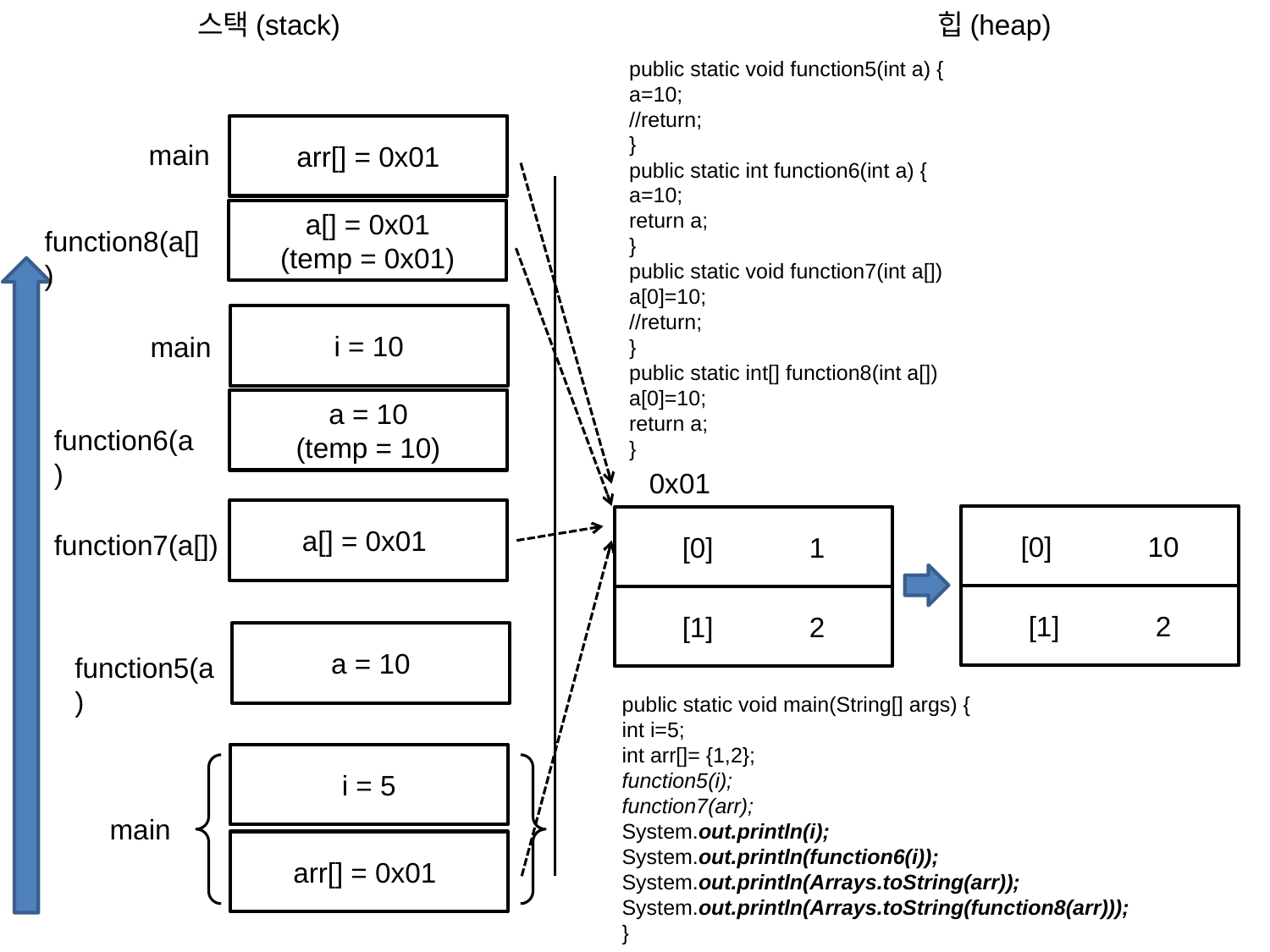

스택(stack)
힙(heap)
public static void function5(int a) {
a=10;
//return;
}
public static int function6(int a) {
a=10;
return a;
}
public static void function7(int a[])
a[0]=10;
//return;
}
public static int[] function8(int a[])
a[0]=10;
return a;
}
arr[] = 0x01
main
a[] = 0x01
(temp = 0x01)
function8(a[])

i = 10
main
a = 10
(temp = 10)
function6(a)
0x01
a[] = 0x01
[0]	10
[0]	1
function7(a[])

[1]	2
[1]	2
a = 10
function5(a)
public static void main(String[] args) {
int i=5;
int arr[]= {1,2};
function5(i);
function7(arr);
System.out.println(i);
System.out.println(function6(i));
System.out.println(Arrays.toString(arr));
System.out.println(Arrays.toString(function8(arr)));
}
i = 5

main
arr[] = 0x01